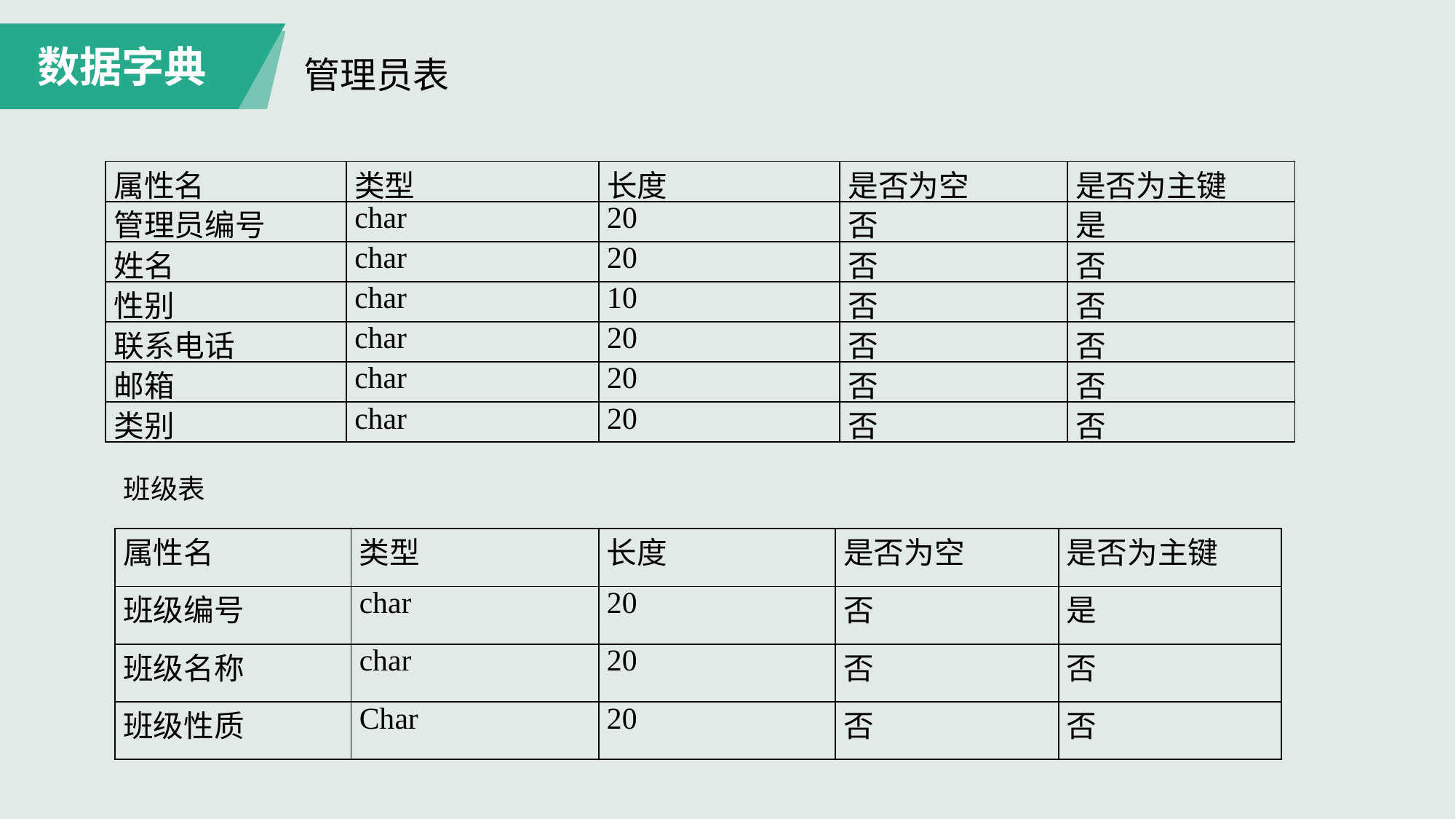

数据字典
管理员表
| 属性名 | 类型 | 长度 | 是否为空 | 是否为主键 |
| --- | --- | --- | --- | --- |
| 管理员编号 | char | 20 | 否 | 是 |
| 姓名 | char | 20 | 否 | 否 |
| 性别 | char | 10 | 否 | 否 |
| 联系电话 | char | 20 | 否 | 否 |
| 邮箱 | char | 20 | 否 | 否 |
| 类别 | char | 20 | 否 | 否 |
班级表
| 属性名 | 类型 | 长度 | 是否为空 | 是否为主键 |
| --- | --- | --- | --- | --- |
| 班级编号 | char | 20 | 否 | 是 |
| 班级名称 | char | 20 | 否 | 否 |
| 班级性质 | Char | 20 | 否 | 否 |